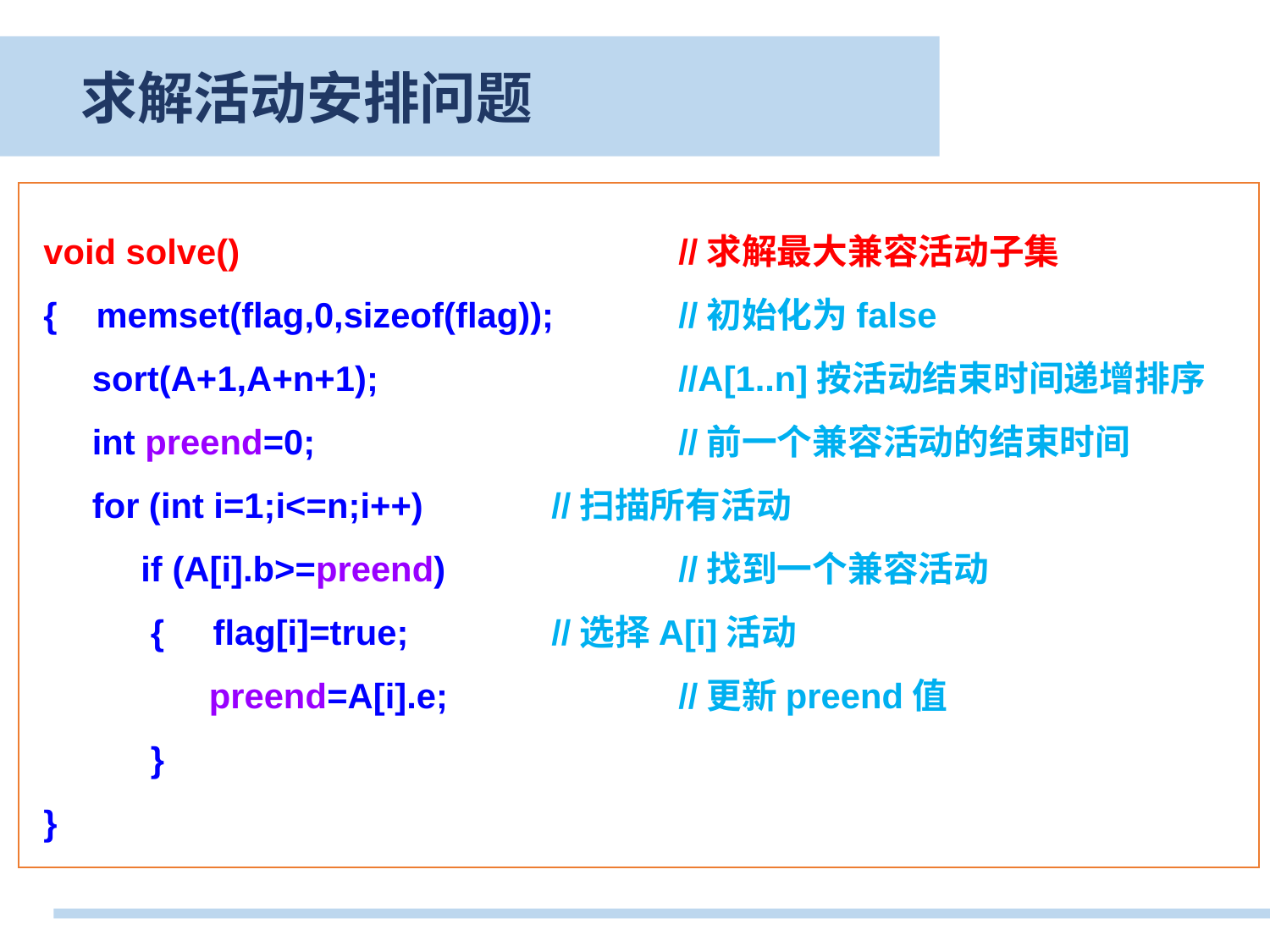

求解活动安排问题
void solve()				//求解最大兼容活动子集
{    memset(flag,0,sizeof(flag));	//初始化为false
     sort(A+1,A+n+1);			//A[1..n]按活动结束时间递增排序
     int preend=0;			//前一个兼容活动的结束时间
     for (int i=1;i<=n;i++)		//扫描所有活动
          if (A[i].b>=preend)		//找到一个兼容活动
           {     flag[i]=true;		//选择A[i]活动
                 preend=A[i].e;		//更新preend值
           }
}